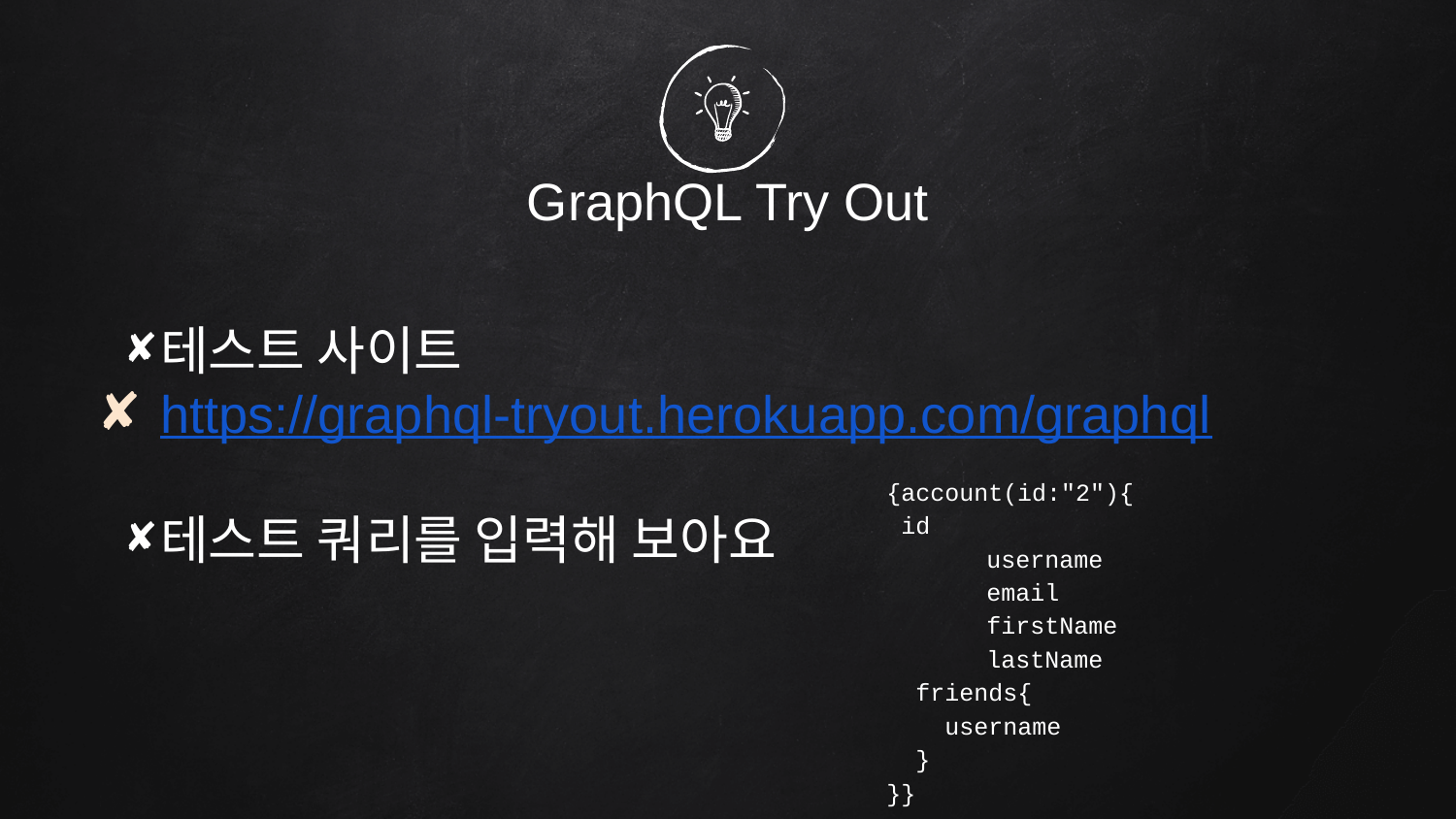

# GraphQL Try Out
테스트 사이트
https://graphql-tryout.herokuapp.com/graphql

테스트 쿼리를 입력해 보아요
{account(id:"2"){
 id
	username
	email
	firstName
	lastName
  friends{
    username
  }
}}